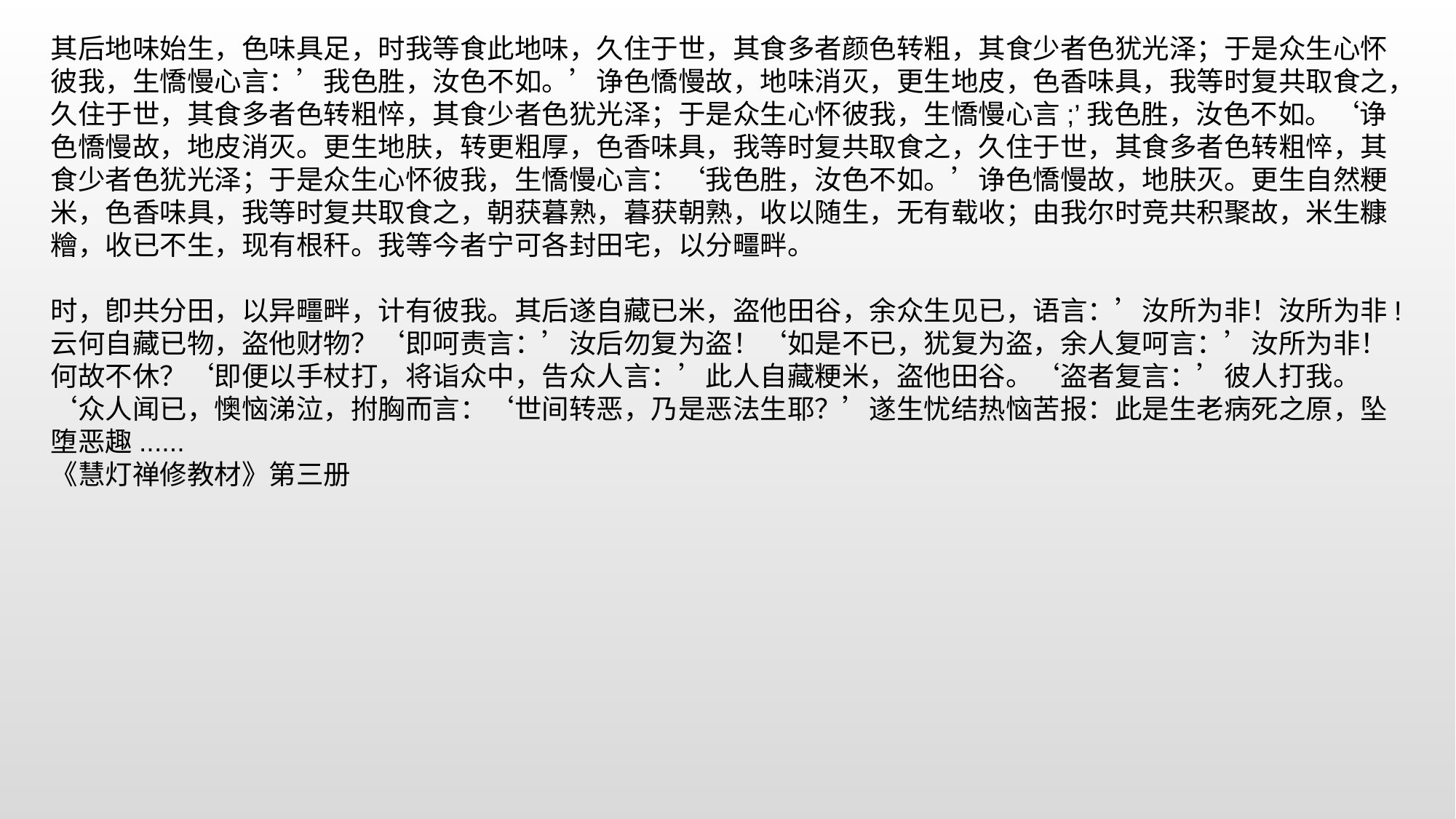

其后地味始生，色味具足，时我等食此地味，久住于世，其食多者颜色转粗，其食少者色犹光泽；于是众生心怀彼我，生憍慢心言：’我色胜，汝色不如。’诤色憍慢故，地味消灭，更生地皮，色香味具，我等时复共取食之，久住于世，其食多者色转粗悴，其食少者色犹光泽；于是众生心怀彼我，生憍慢心言;’我色胜，汝色不如。‘诤色憍慢故，地皮消灭。更生地肤，转更粗厚，色香味具，我等时复共取食之，久住于世，其食多者色转粗悴，其食少者色犹光泽；于是众生心怀彼我，生憍慢心言：‘我色胜，汝色不如。’诤色憍慢故，地肤灭。更生自然粳米，色香味具，我等时复共取食之，朝获暮熟，暮获朝熟，收以随生，无有载收；由我尔时竞共积聚故，米生糠糩，收已不生，现有根秆。我等今者宁可各封田宅，以分疅畔。

时，卽共分田，以异疅畔，计有彼我。其后遂自藏已米，盗他田谷，余众生见已，语言：’汝所为非！汝所为非!云何自藏已物，盗他财物？‘即呵责言：’汝后勿复为盗！‘如是不已，犹复为盗，余人复呵言：’汝所为非！何故不休？‘即便以手杖打，将诣众中，告众人言：’此人自藏粳米，盗他田谷。‘盗者复言：’彼人打我。‘众人闻已，懊恼涕泣，拊胸而言：‘世间转恶，乃是恶法生耶？’遂生忧结热恼苦报：此是生老病死之原，坠堕恶趣......
《慧灯禅修教材》第三册